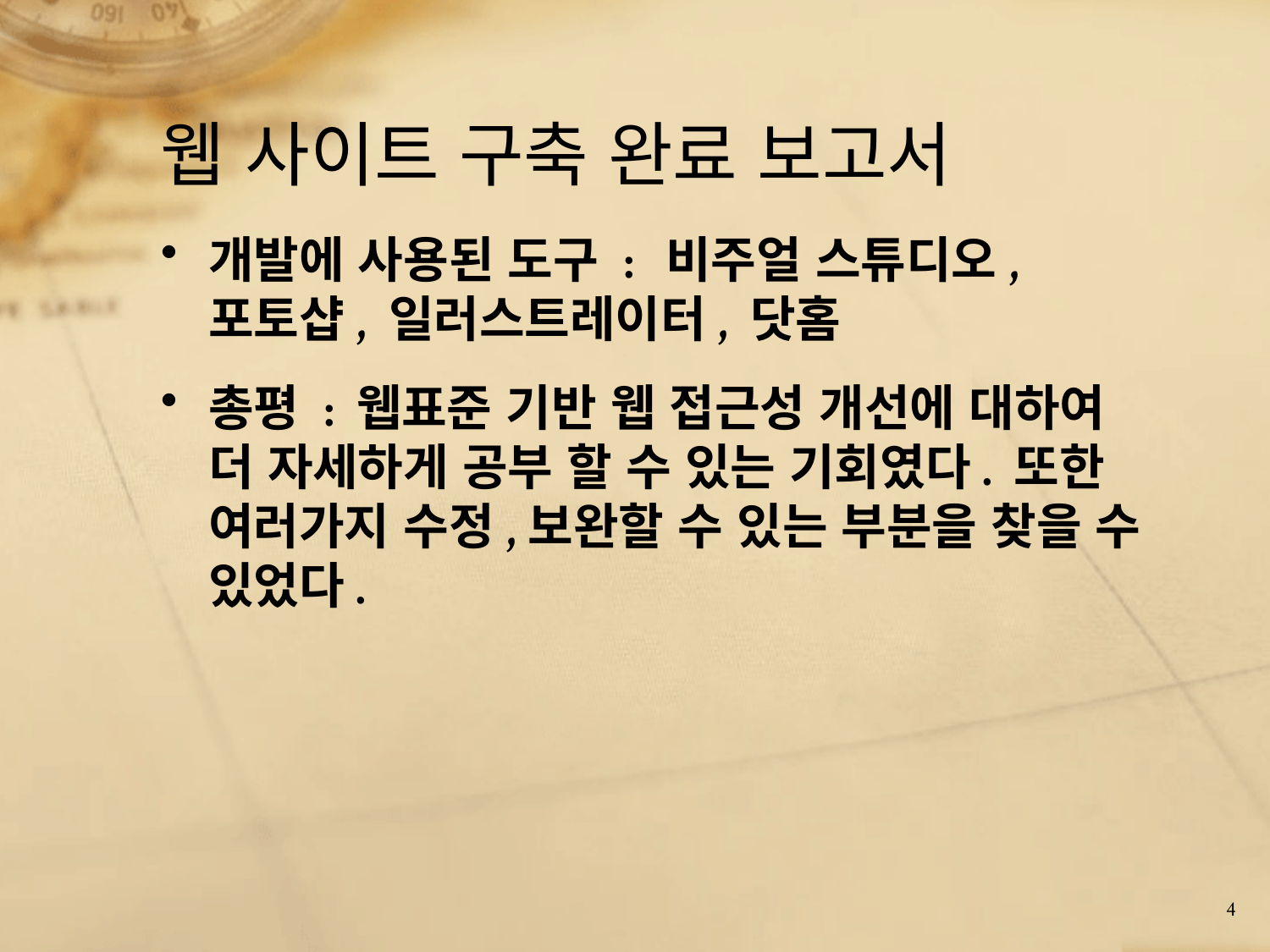

# 웹 사이트 구축 완료 보고서
개발에 사용된 도구 :  비주얼 스튜디오, 포토샵, 일러스트레이터, 닷홈
총평 : 웹표준 기반 웹 접근성 개선에 대하여 더 자세하게 공부 할 수 있는 기회였다. 또한 여러가지 수정,보완할 수 있는 부분을 찾을 수 있었다.
4